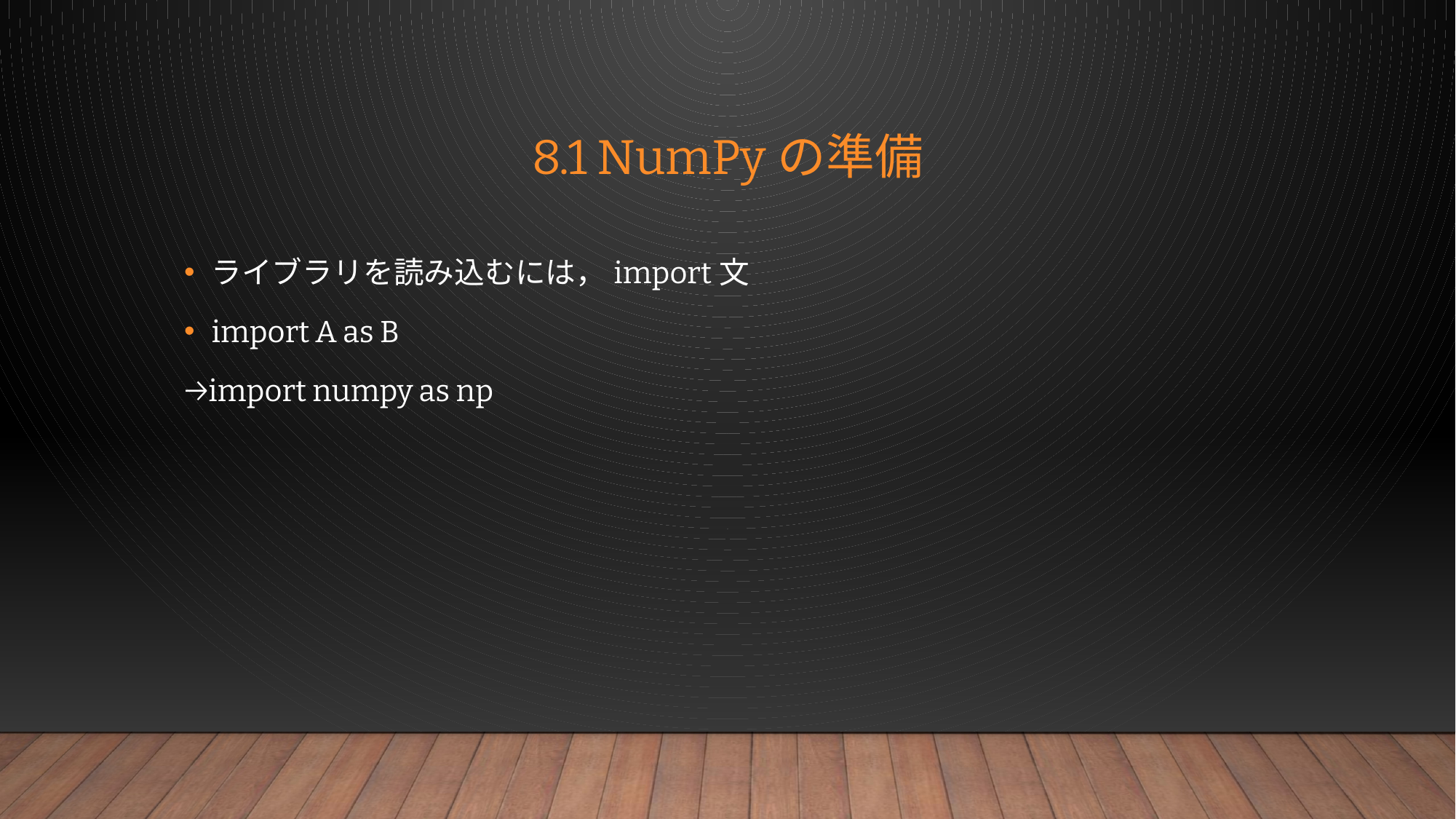

# 8.1 NumPyの準備
ライブラリを読み込むには，import文
import A as B
→import numpy as np